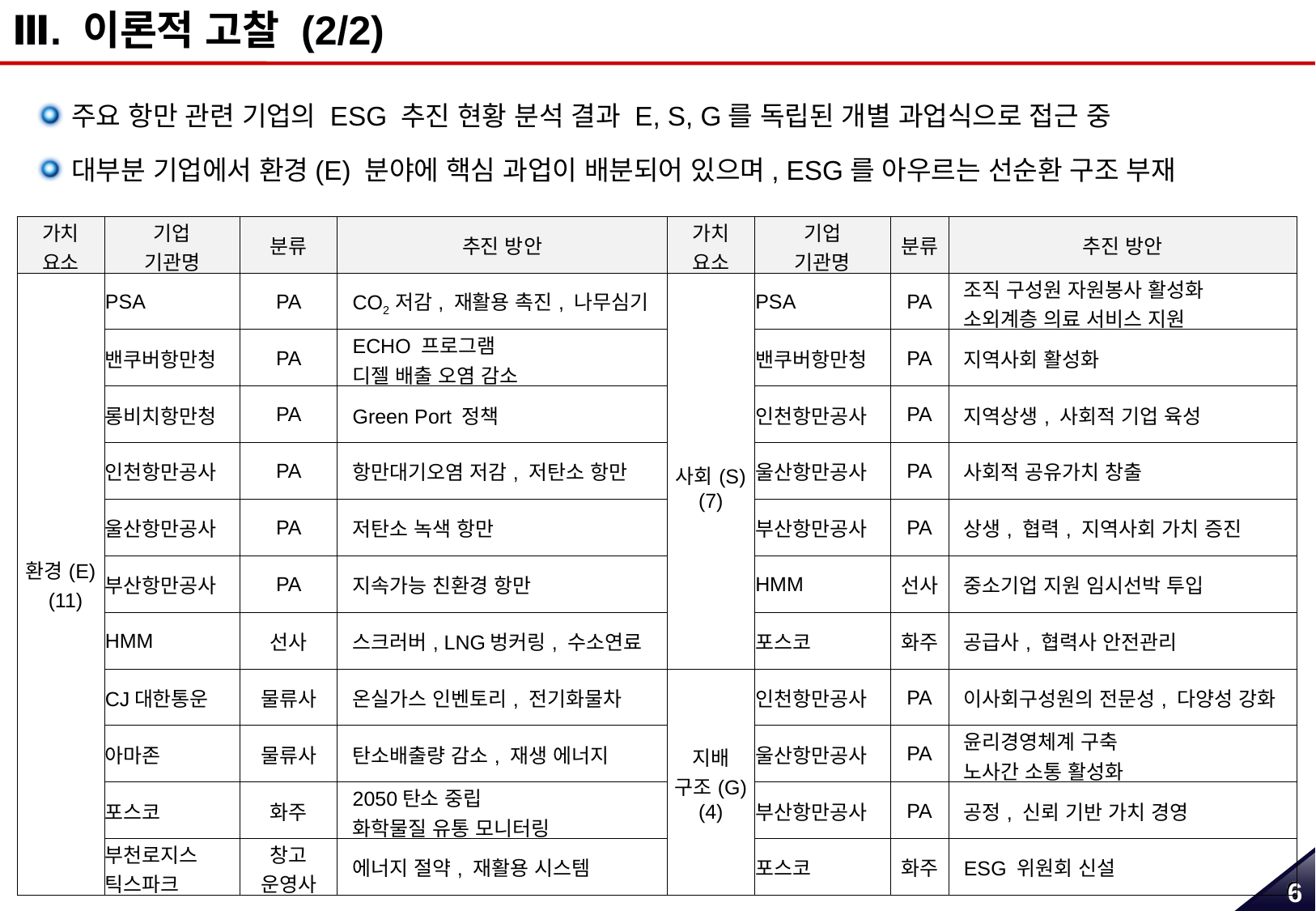

Ⅲ. 이론적 고찰 (2/2)
주요 항만 관련 기업의 ESG 추진 현황 분석 결과 E, S, G를 독립된 개별 과업식으로 접근 중
대부분 기업에서 환경(E) 분야에 핵심 과업이 배분되어 있으며, ESG를 아우르는 선순환 구조 부재
| 가치 요소 | 기업 기관명 | 분류 | 추진 방안 | 가치 요소 | 기업 기관명 | 분류 | 추진 방안 |
| --- | --- | --- | --- | --- | --- | --- | --- |
| 환경(E) 　 (11) | PSA | PA | CO2 저감, 재활용 촉진, 나무심기 | 사회(S) (7) | PSA | PA | 조직 구성원 자원봉사 활성화 소외계층 의료 서비스 지원 |
|  | 밴쿠버항만청 | PA | ECHO 프로그램 디젤 배출 오염 감소 |  | 밴쿠버항만청 | PA | 지역사회 활성화 |
|  | 롱비치항만청 | PA | Green Port 정책 |  | 인천항만공사 | PA | 지역상생, 사회적 기업 육성 |
|  | 인천항만공사 | PA | 항만대기오염 저감, 저탄소 항만 |  | 울산항만공사 | PA | 사회적 공유가치 창출 |
|  | 울산항만공사 | PA | 저탄소 녹색 항만 |  | 부산항만공사 | PA | 상생, 협력, 지역사회 가치 증진 |
|  | 부산항만공사 | PA | 지속가능 친환경 항만 |  | HMM | 선사 | 중소기업 지원 임시선박 투입 |
|  | HMM | 선사 | 스크러버, LNG벙커링, 수소연료 |  | 포스코 | 화주 | 공급사, 협력사 안전관리 |
|  | CJ대한통운 | 물류사 | 온실가스 인벤토리, 전기화물차 | 지배 구조(G) (4) | 인천항만공사 | PA | 이사회구성원의 전문성, 다양성 강화 |
|  | 아마존 | 물류사 | 탄소배출량 감소, 재생 에너지 |  | 울산항만공사 | PA | 윤리경영체계 구축 노사간 소통 활성화 |
|  | 포스코 | 화주 | 2050탄소 중립 화학물질 유통 모니터링 |  | 부산항만공사 | PA | 공정, 신뢰 기반 가치 경영 |
|  | 부천로지스 틱스파크 | 창고 운영사 | 에너지 절약, 재활용 시스템 |  | 포스코 | 화주 | ESG 위원회 신설 |

6